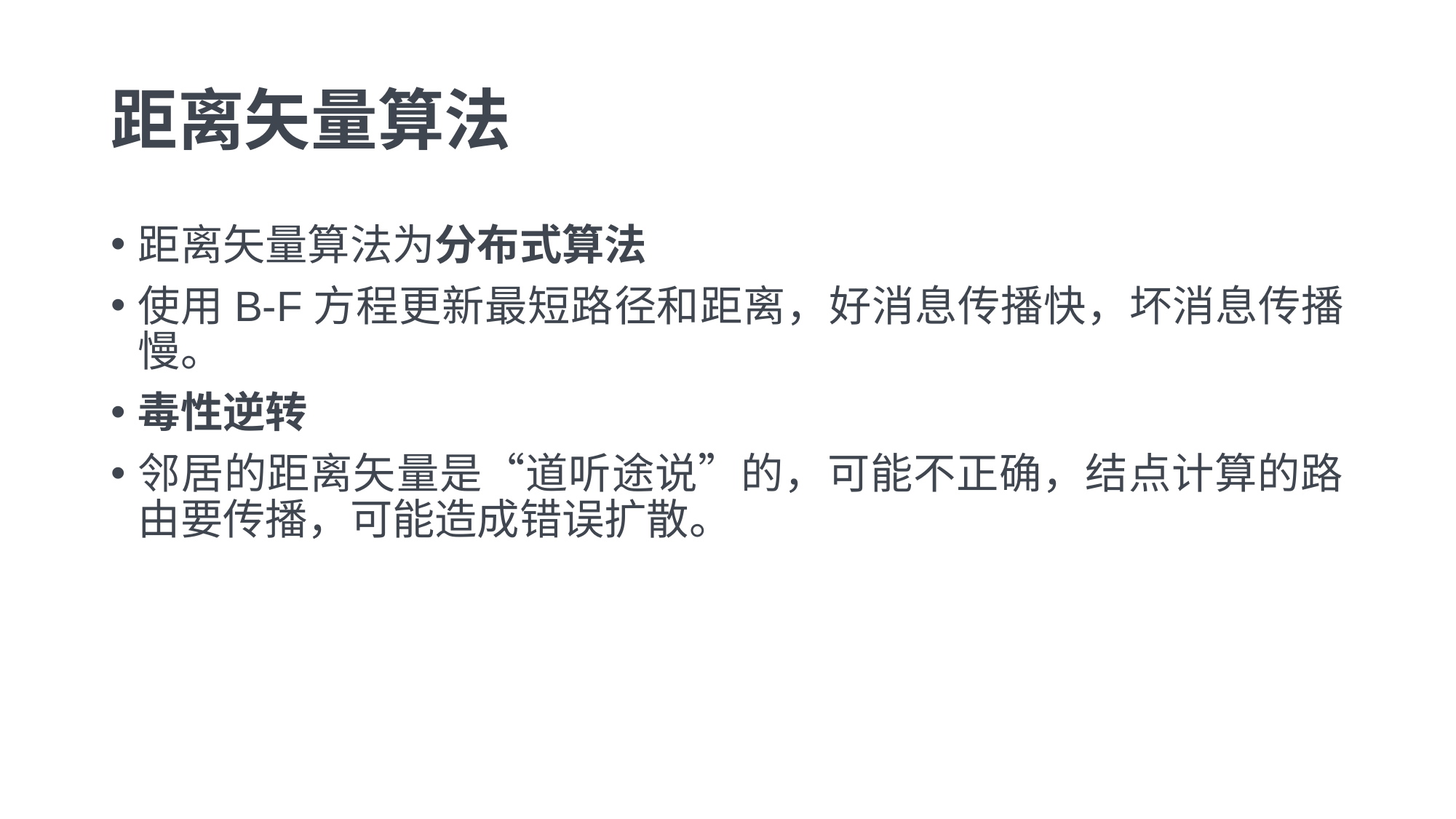

# 距离矢量算法
距离矢量算法为分布式算法
使用B-F方程更新最短路径和距离，好消息传播快，坏消息传播慢。
毒性逆转
邻居的距离矢量是“道听途说”的，可能不正确，结点计算的路由要传播，可能造成错误扩散。